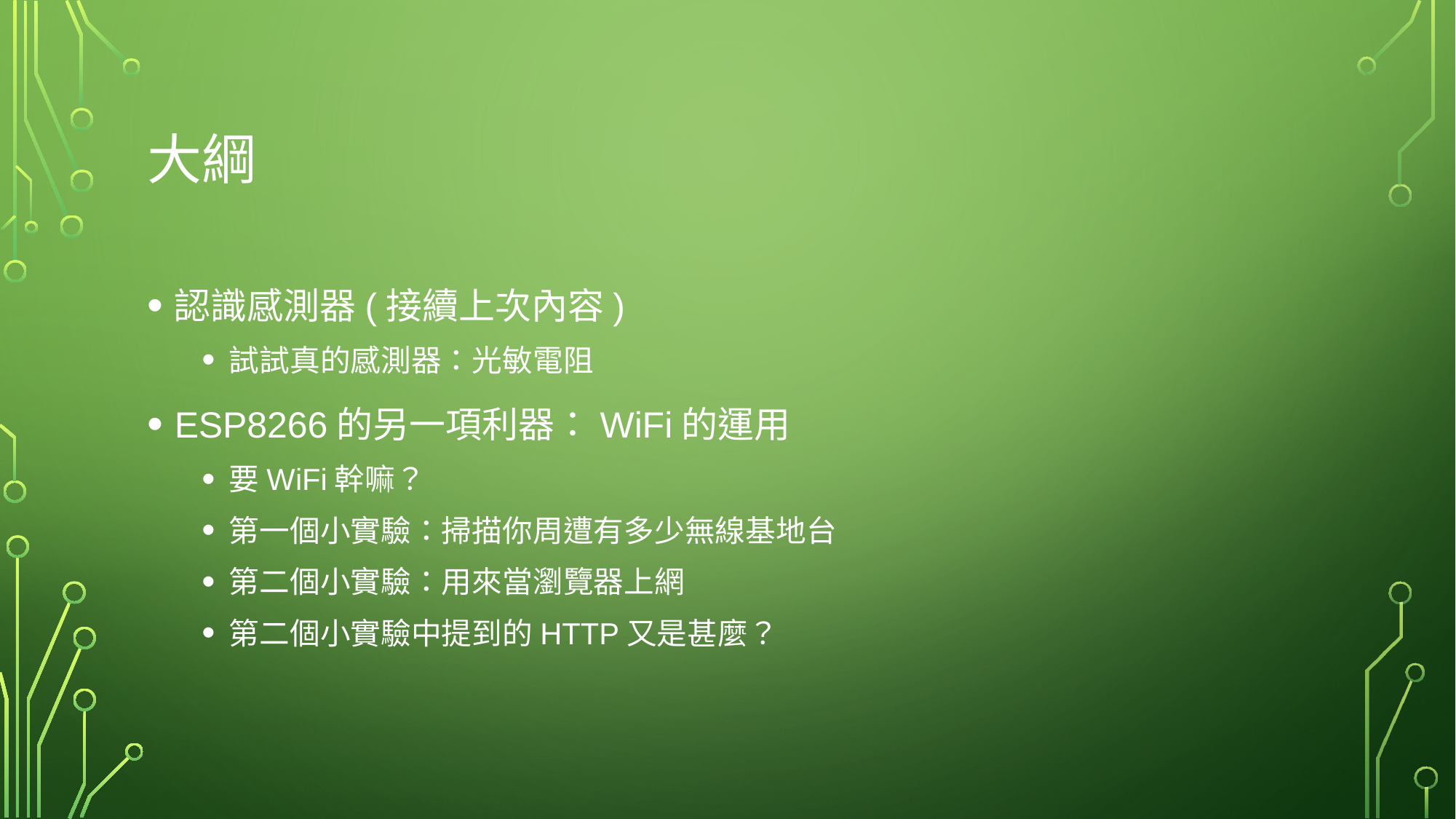

# 大綱
認識感測器(接續上次內容)
試試真的感測器：光敏電阻
ESP8266的另一項利器：WiFi的運用
要WiFi幹嘛？
第一個小實驗：掃描你周遭有多少無線基地台
第二個小實驗：用來當瀏覽器上網
第二個小實驗中提到的HTTP又是甚麼？